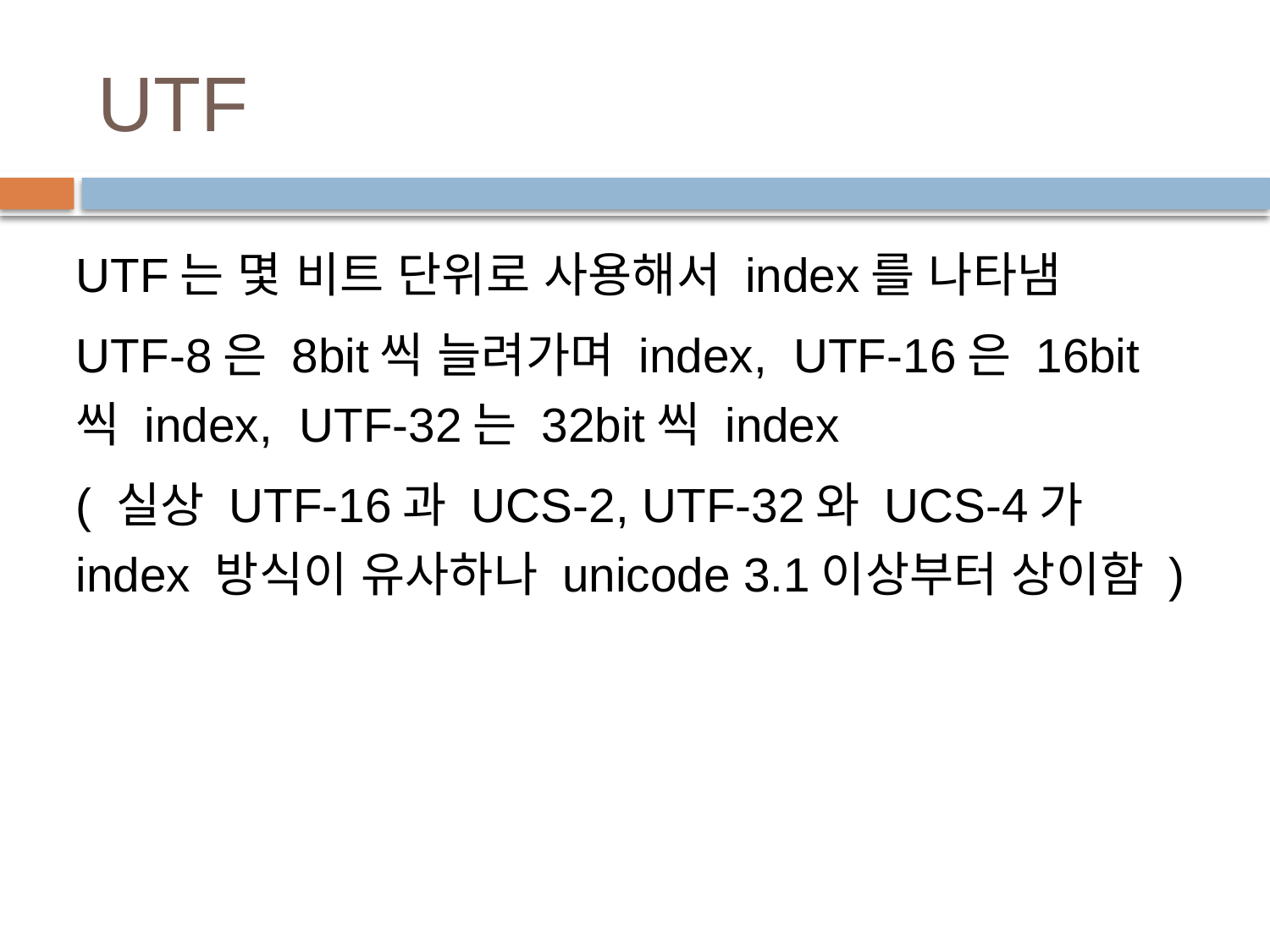

# UTF
UTF는 몇 비트 단위로 사용해서 index를 나타냄
UTF-8은 8bit씩 늘려가며 index,  UTF-16은 16bit씩 index,  UTF-32는 32bit씩 index
( 실상 UTF-16과 UCS-2, UTF-32와 UCS-4가index 방식이 유사하나 unicode 3.1이상부터 상이함 )